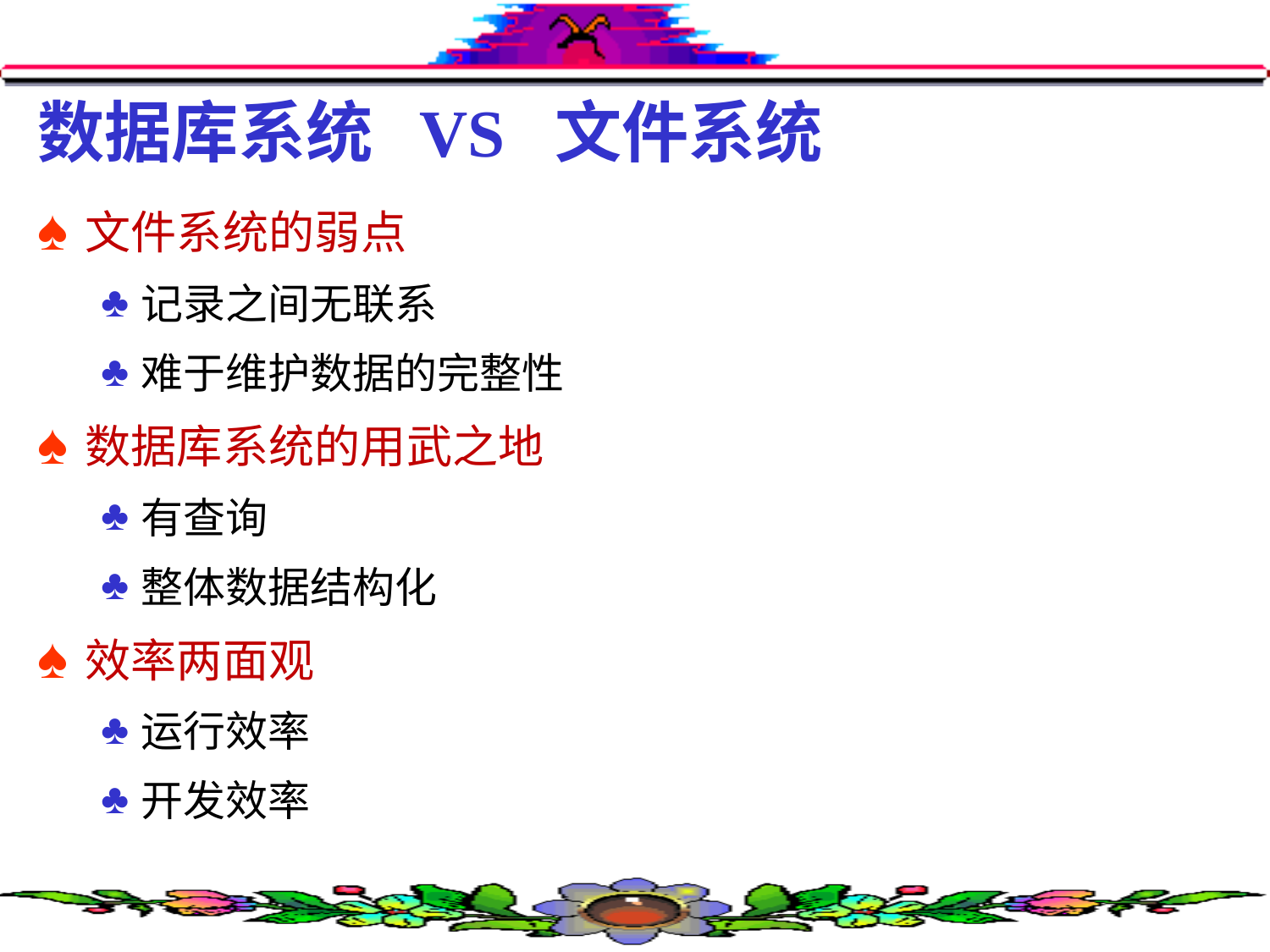

# 数据库系统  VS  文件系统
文件系统的弱点
记录之间无联系
难于维护数据的完整性
数据库系统的用武之地
有查询
整体数据结构化
效率两面观
运行效率
开发效率